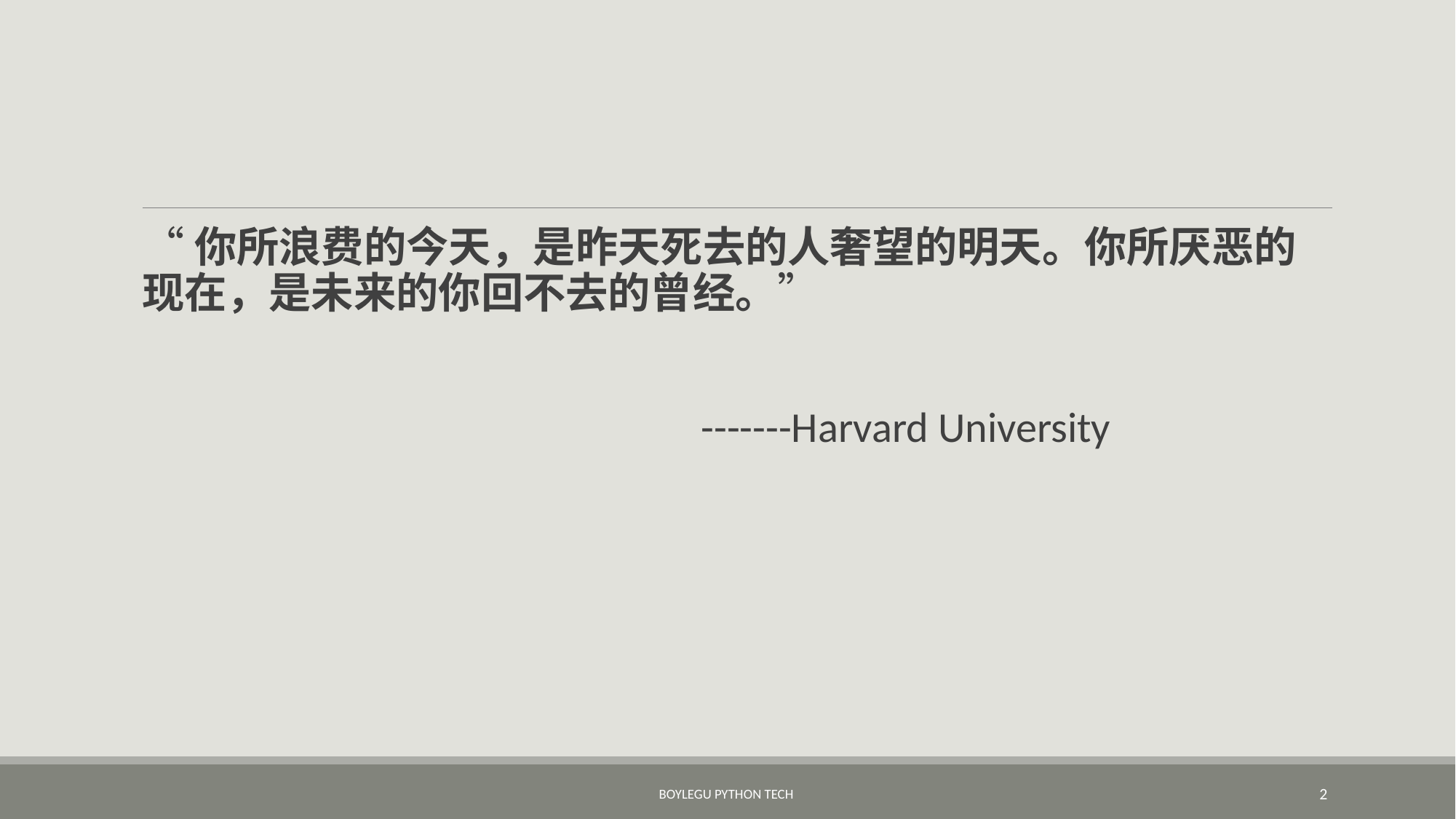

“你所浪费的今天，是昨天死去的人奢望的明天。你所厌恶的现在，是未来的你回不去的曾经。”

                                                          -------Harvard University
BoyleGu Python Tech
2